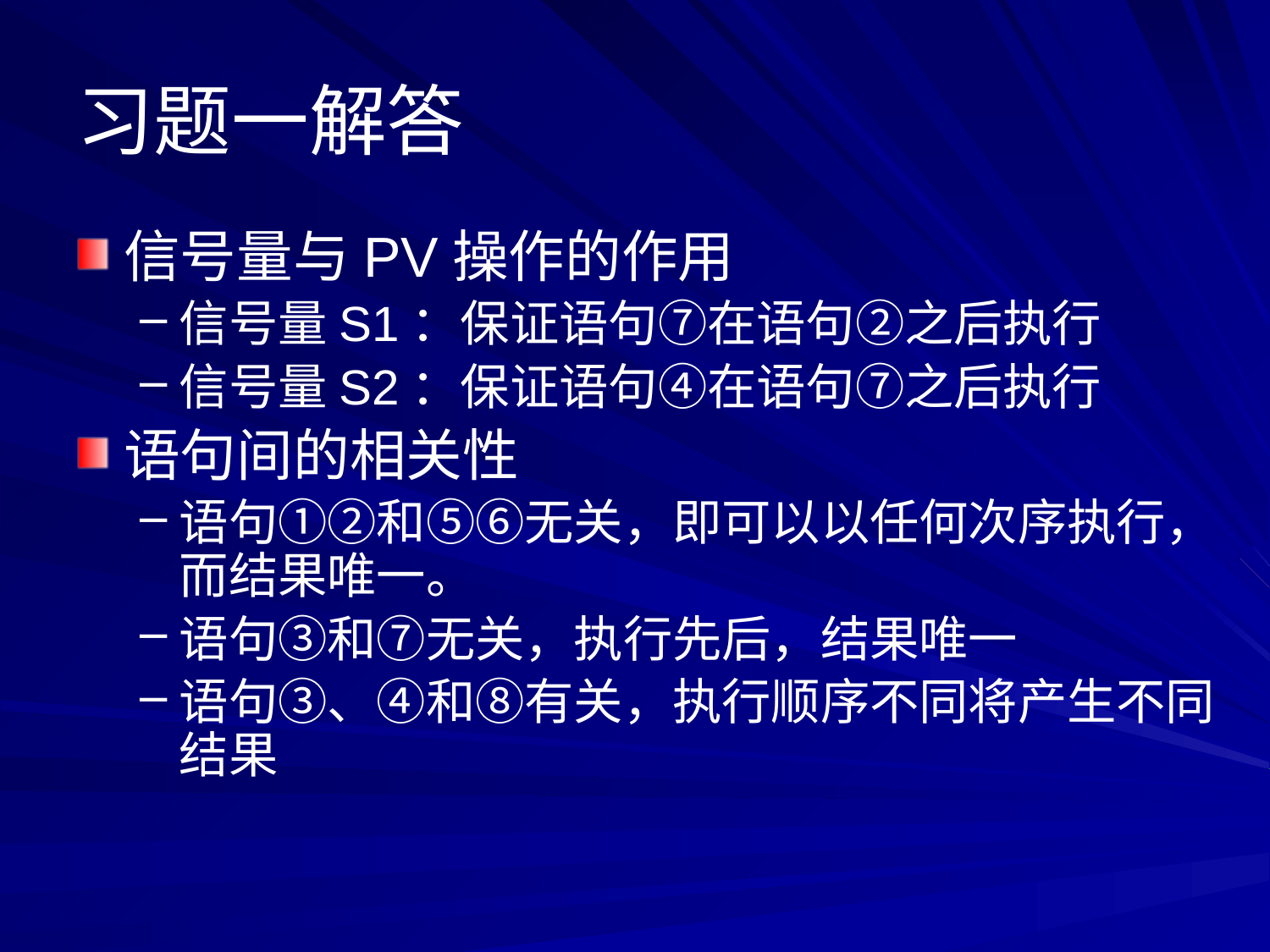

# 习题一解答
信号量与PV操作的作用
信号量S1：保证语句⑦在语句②之后执行
信号量S2：保证语句④在语句⑦之后执行
语句间的相关性
语句①②和⑤⑥无关，即可以以任何次序执行，而结果唯一。
语句③和⑦无关，执行先后，结果唯一
语句③、④和⑧有关，执行顺序不同将产生不同结果